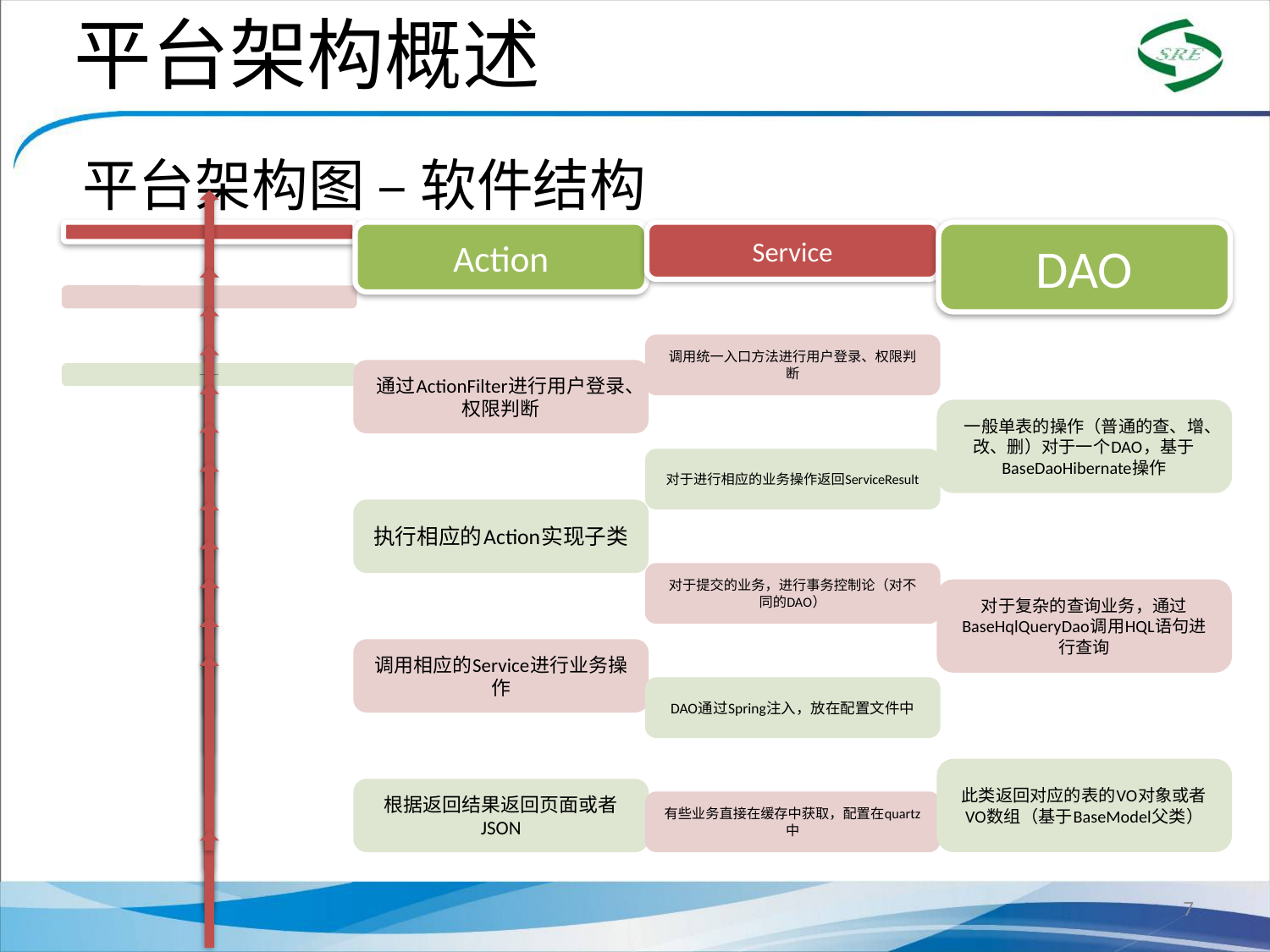

平台架构概述
# 平台架构图 – 软件结构
浏览器发生请求
Action
通过ActionFilter进行用户登录、权限判断
Service
调用统一入口方法进行用户登录、权限判断
DAO
执行相应的Action实现子类
静态服务器把请求转发到后台应用服务器
调用相应的Service进行业务操作
根据返回结果返回页面或者JSON
对于进行相应的业务操作返回ServiceResult
对于提交的业务，进行事务控制论（对不同的DAO）
DAO通过Spring注入，放在配置文件中
一般单表的操作（普通的查、增、改、删）对于一个DAO，基于BaseDaoHibernate操作
对于复杂的查询业务，通过BaseHqlQueryDao调用HQL语句进行查询
有些业务直接在缓存中获取，配置在quartz中
此类返回对应的表的VO对象或者VO数组（基于BaseModel父类）
7